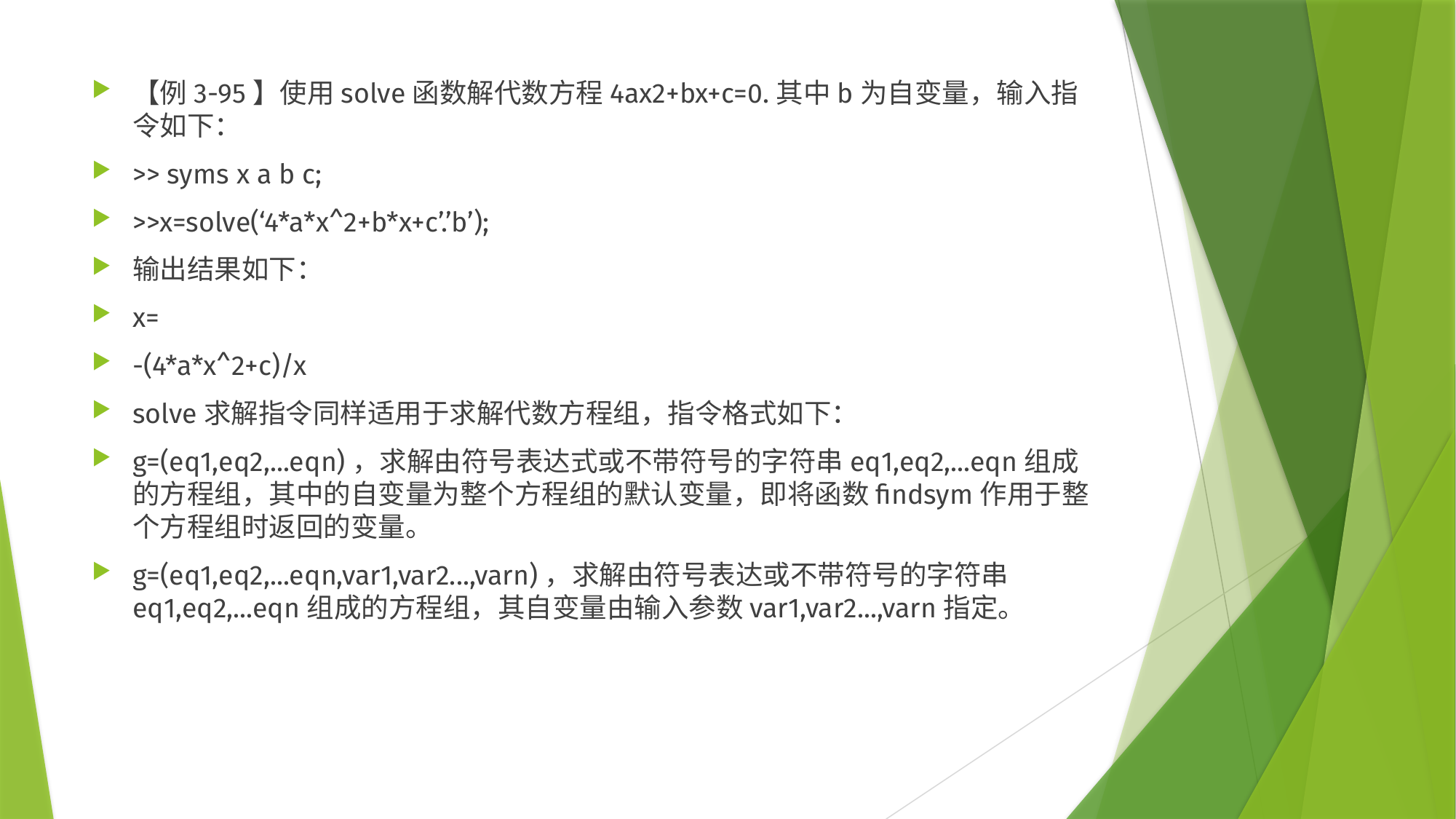

【例3-95】使用solve函数解代数方程4ax2+bx+c=0.其中b为自变量，输入指令如下：
>> syms x a b c;
>>x=solve(‘4*a*x^2+b*x+c’.’b’);
输出结果如下：
x=
-(4*a*x^2+c)/x
solve求解指令同样适用于求解代数方程组，指令格式如下：
g=(eq1,eq2,...eqn)，求解由符号表达式或不带符号的字符串eq1,eq2,...eqn组成的方程组，其中的自变量为整个方程组的默认变量，即将函数findsym作用于整个方程组时返回的变量。
g=(eq1,eq2,...eqn,var1,var2...,varn)，求解由符号表达或不带符号的字符串eq1,eq2,...eqn组成的方程组，其自变量由输入参数var1,var2...,varn指定。